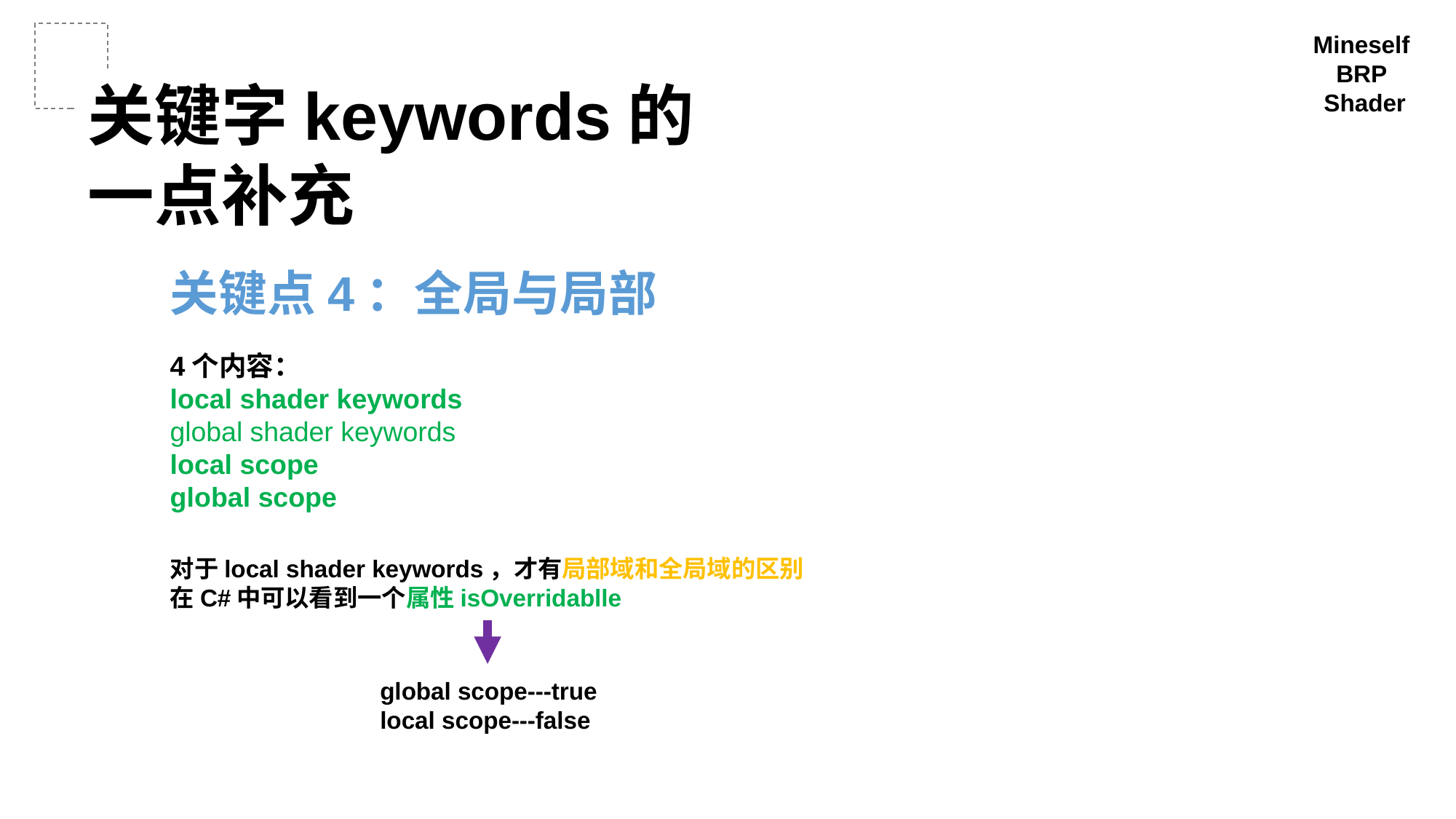

Mineself
BRP
Shader

关键字keywords的一点补充
关键点4：全局与局部
4个内容：
local shader keywords
global shader keywords
local scope
global scope
对于local shader keywords，才有局部域和全局域的区别
在C#中可以看到一个属性isOverridablle

global scope---true
local scope---false